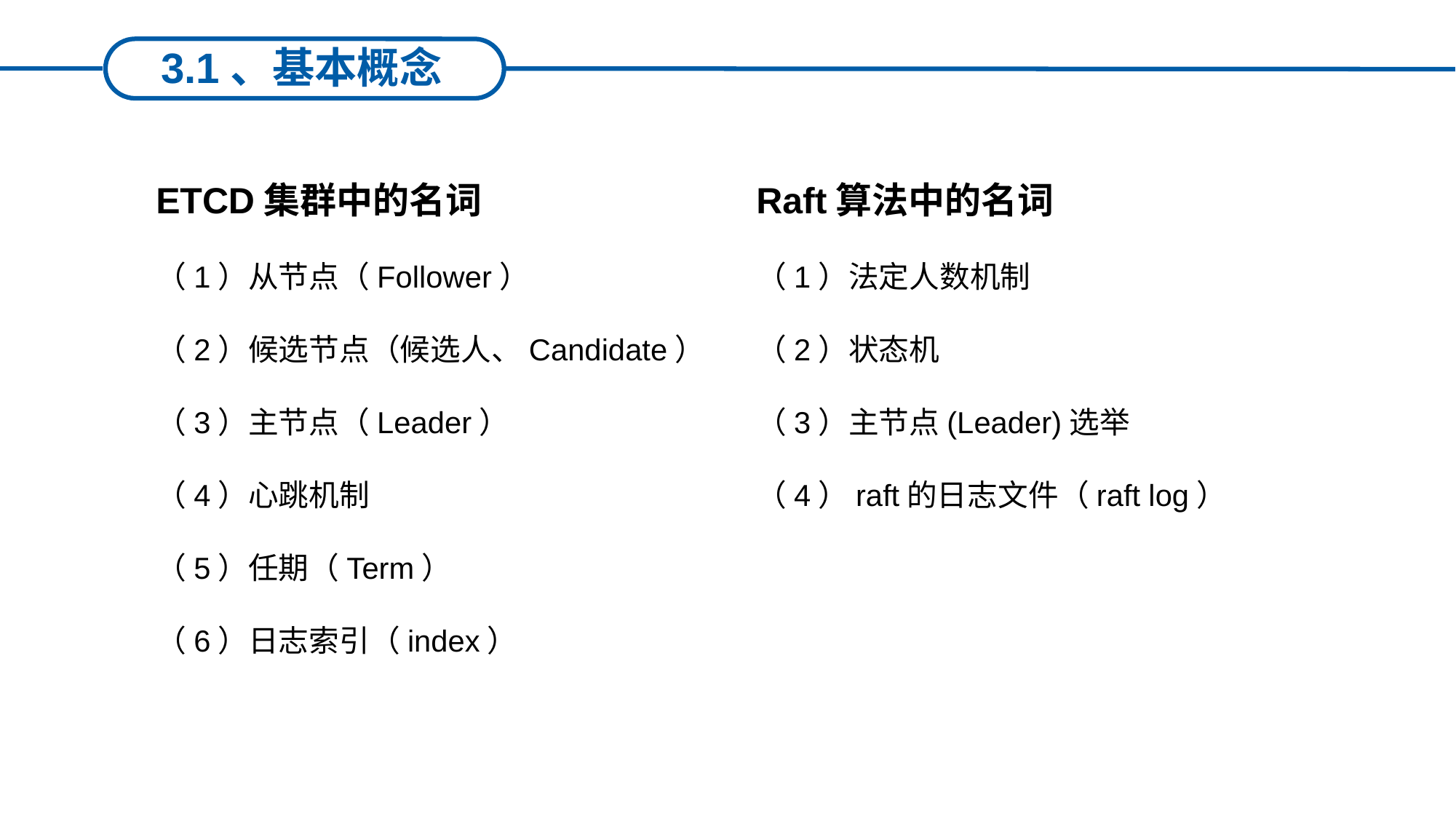

3.1、基本概念

1、当前进度
ETCD集群中的名词
（1）从节点（Follower）
（2）候选节点（候选人、Candidate）
（3）主节点（Leader）
（4）心跳机制
（5）任期（Term）
（6）日志索引（index）
Raft算法中的名词
（1）法定人数机制
（2）状态机
（3）主节点(Leader)选举
（4）raft的日志文件（raft log）